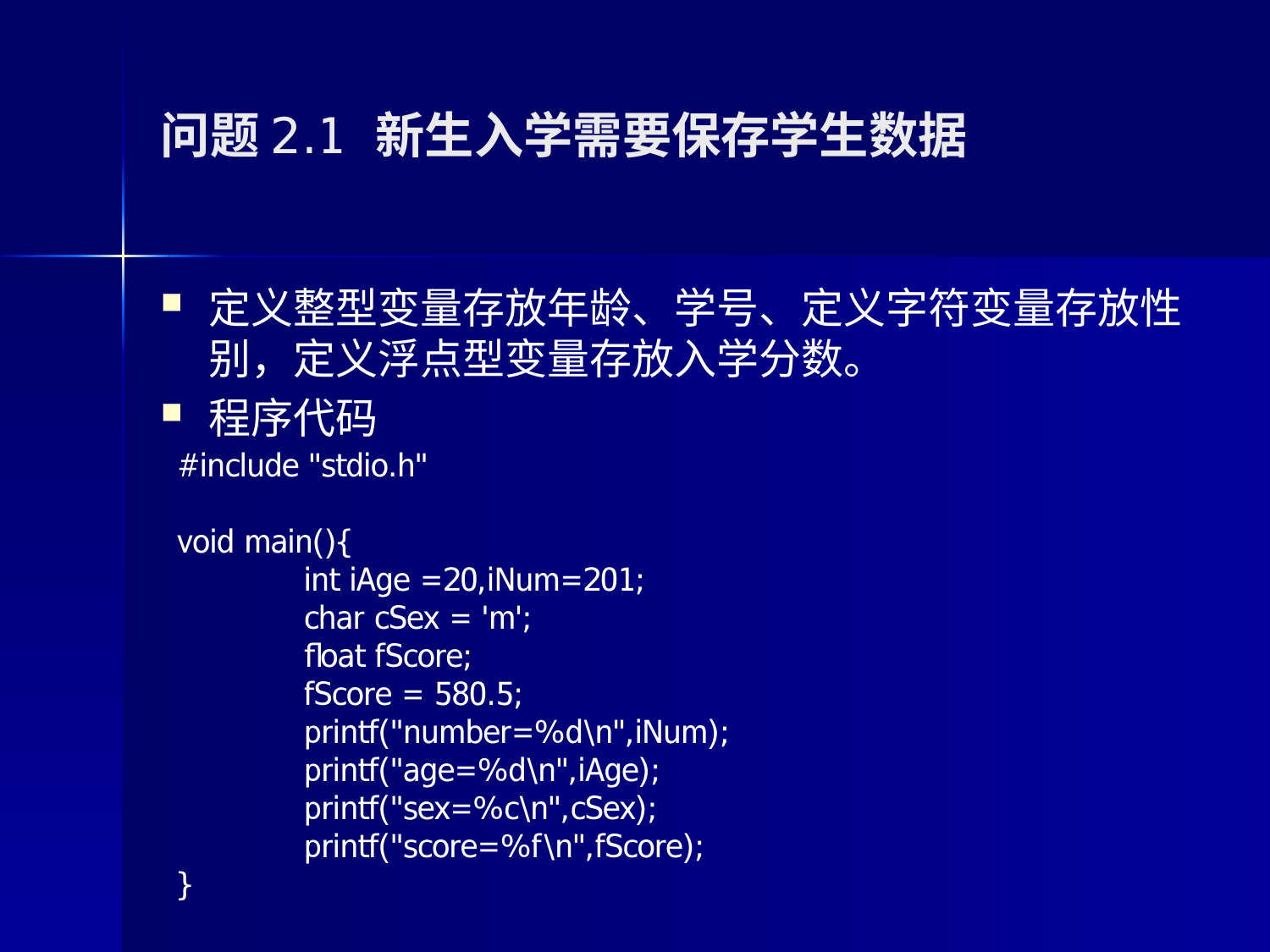

# 问题2.1 新生入学需要保存学生数据
定义整型变量存放年龄、学号、定义字符变量存放性别，定义浮点型变量存放入学分数。
程序代码
#include "stdio.h"

void main(){
	int iAge =20,iNum=201;
	char cSex = 'm';
	float fScore;
	fScore = 580.5;
	printf("number=%d\n",iNum);
	printf("age=%d\n",iAge);
	printf("sex=%c\n",cSex);
	printf("score=%f\n",fScore);
}